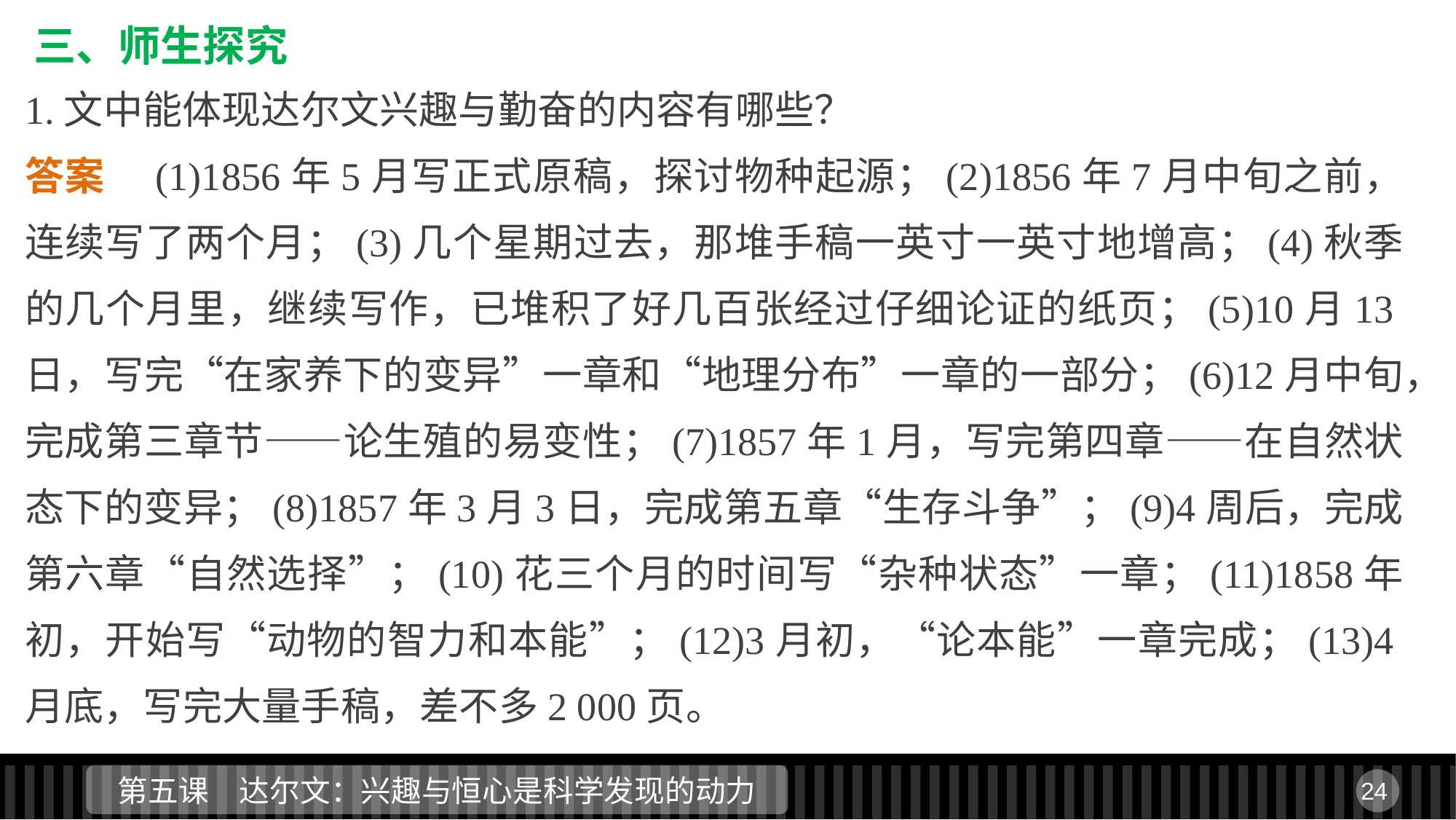

三、师生探究
1.文中能体现达尔文兴趣与勤奋的内容有哪些？
答案　(1)1856年5月写正式原稿，探讨物种起源；(2)1856年7月中旬之前，连续写了两个月；(3)几个星期过去，那堆手稿一英寸一英寸地增高；(4)秋季的几个月里，继续写作，已堆积了好几百张经过仔细论证的纸页；(5)10月13日，写完“在家养下的变异”一章和“地理分布”一章的一部分；(6)12月中旬，完成第三章节——论生殖的易变性；(7)1857年1月，写完第四章——在自然状态下的变异；(8)1857年3月3日，完成第五章“生存斗争”；(9)4周后，完成第六章“自然选择”；(10)花三个月的时间写“杂种状态”一章；(11)1858年初，开始写“动物的智力和本能”；(12)3月初，“论本能”一章完成；(13)4月底，写完大量手稿，差不多2 000页。